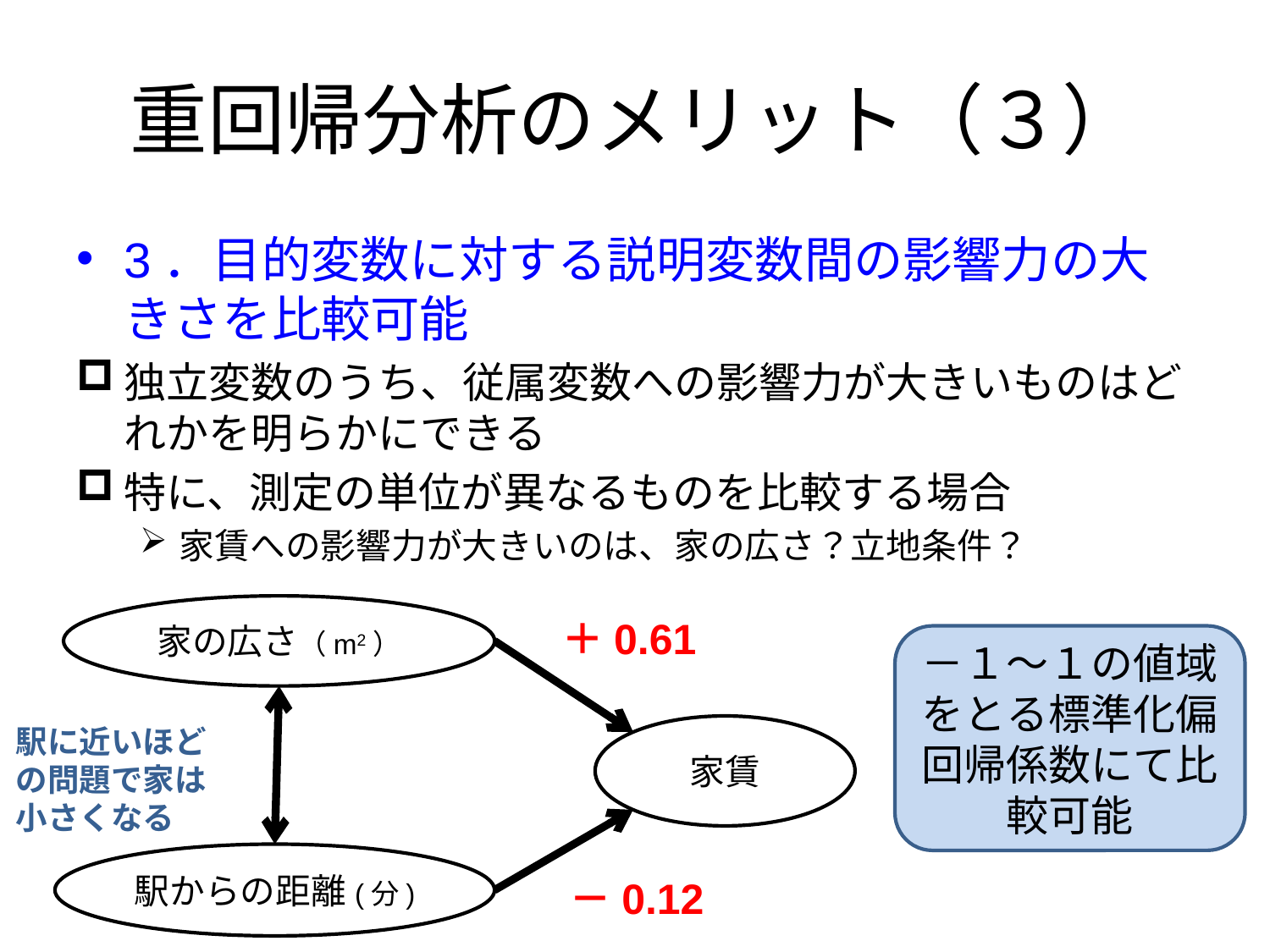

# 重回帰分析のメリット（３）
3．目的変数に対する説明変数間の影響力の大きさを比較可能
独立変数のうち、従属変数への影響力が大きいものはどれかを明らかにできる
特に、測定の単位が異なるものを比較する場合
家賃への影響力が大きいのは、家の広さ？立地条件？
家の広さ（m2）
　＋0.61
－１～１の値域をとる標準化偏回帰係数にて比較可能
駅に近いほど
の問題で家は
小さくなる
家賃
駅からの距離(分)
－0.12